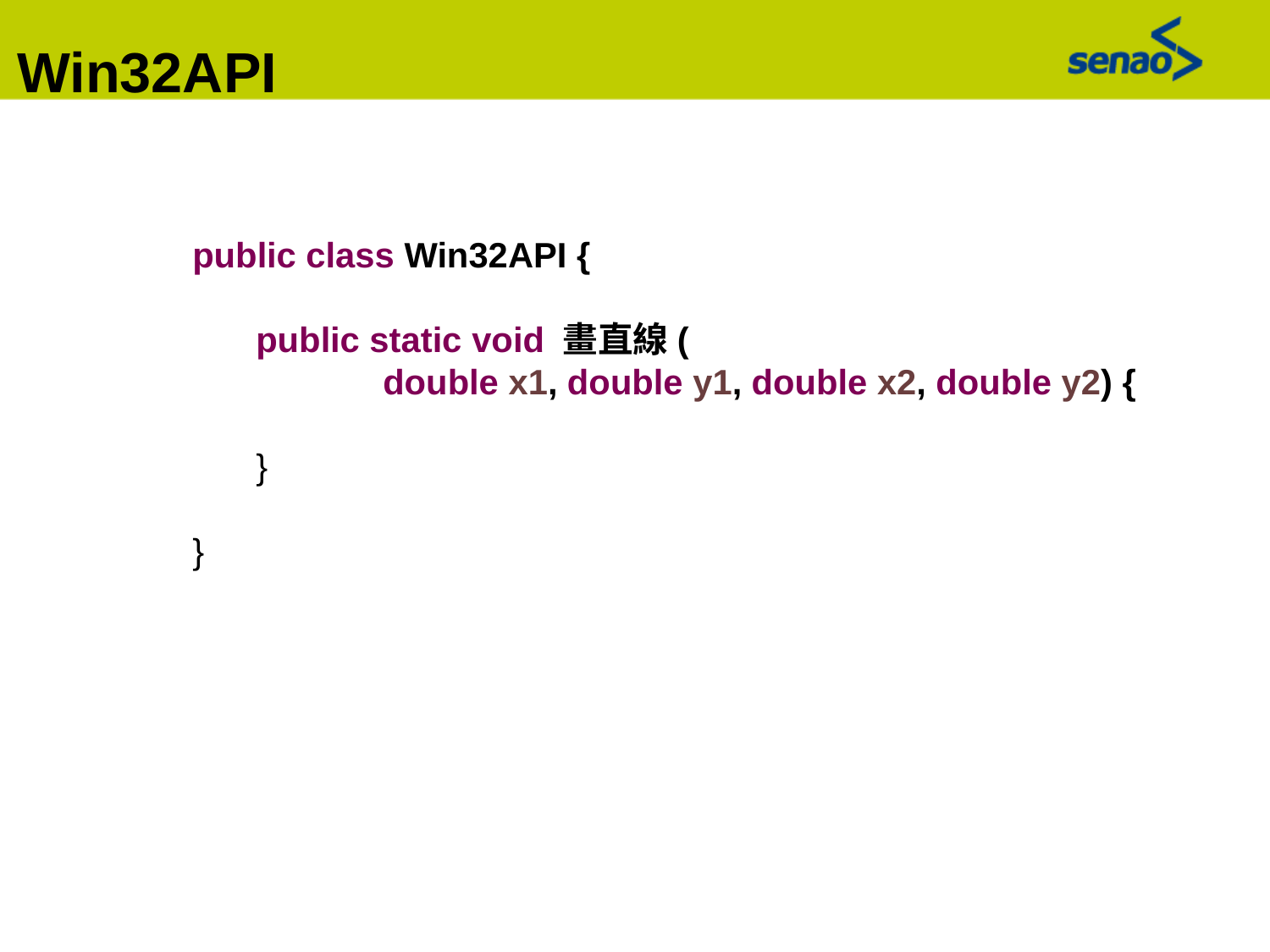

Win32API
public class Win32API {

public static void 畫直線(
	double x1, double y1, double x2, double y2) {

}

}